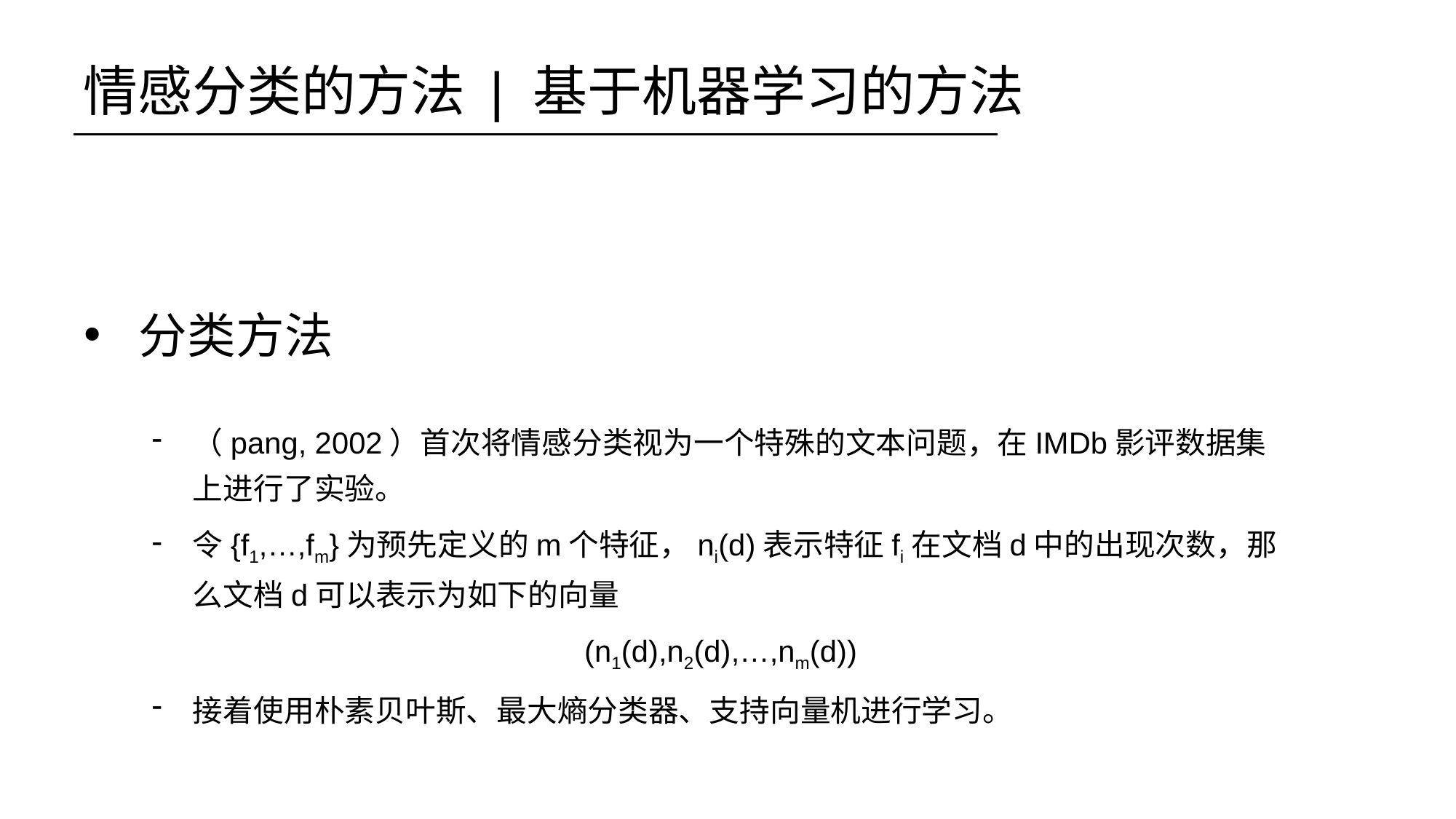

情感分类的方法 | 基于机器学习的方法
分类方法
（pang, 2002）首次将情感分类视为一个特殊的文本问题，在IMDb影评数据集上进行了实验。
令{f1,…,fm}为预先定义的m个特征，ni(d)表示特征fi在文档d中的出现次数，那么文档d可以表示为如下的向量
(n1(d),n2(d),…,nm(d))
接着使用朴素贝叶斯、最大熵分类器、支持向量机进行学习。